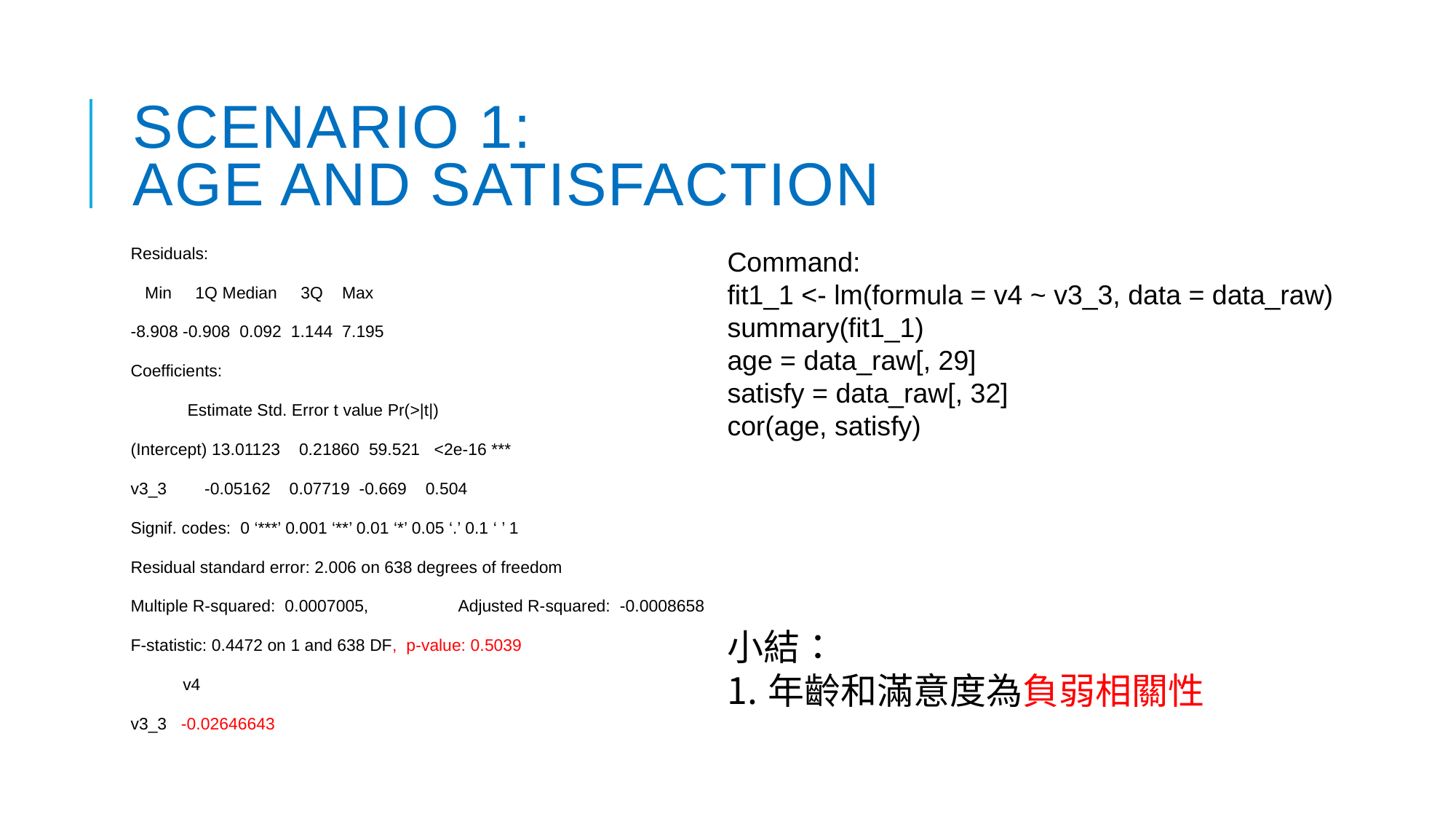

# Scenario 1: age and satisfaction
Residuals:
   Min     1Q Median     3Q    Max
-8.908 -0.908  0.092  1.144  7.195
Coefficients:
            Estimate Std. Error t value Pr(>|t|)
(Intercept) 13.01123    0.21860  59.521   <2e-16 ***
v3_3        -0.05162    0.07719  -0.669    0.504
Signif. codes:  0 ‘***’ 0.001 ‘**’ 0.01 ‘*’ 0.05 ‘.’ 0.1 ‘ ’ 1
Residual standard error: 2.006 on 638 degrees of freedom
Multiple R-squared:  0.0007005,	Adjusted R-squared:  -0.0008658
F-statistic: 0.4472 on 1 and 638 DF,  p-value: 0.5039
           v4
v3_3   -0.02646643
Command:
fit1_1 <- lm(formula = v4 ~ v3_3, data = data_raw)
summary(fit1_1)
age = data_raw[, 29]
satisfy = data_raw[, 32]
cor(age, satisfy)
小結：
年齡和滿意度為負弱相關性